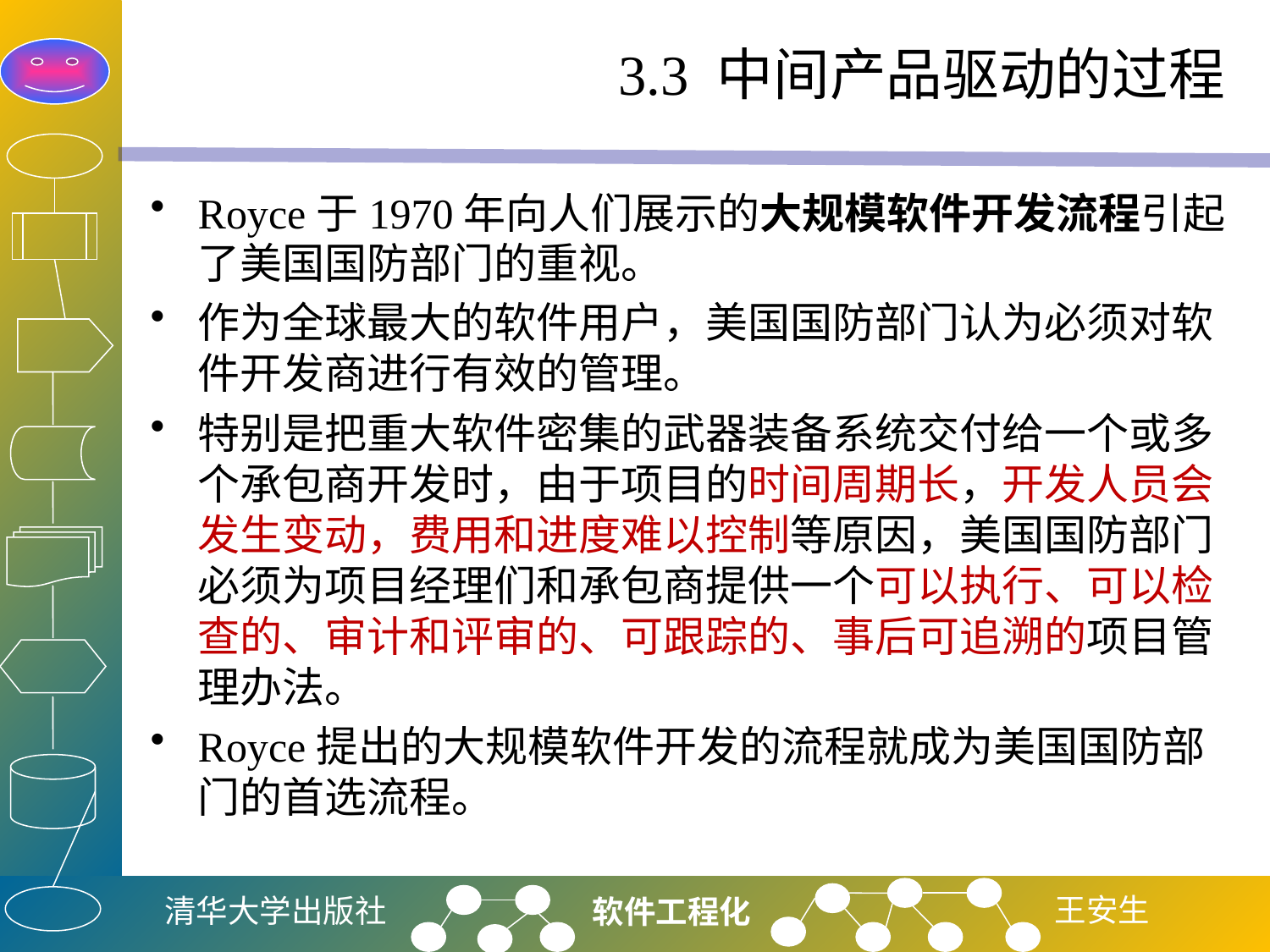

# 3.3 中间产品驱动的过程
Royce于1970年向人们展示的大规模软件开发流程引起了美国国防部门的重视。
作为全球最大的软件用户，美国国防部门认为必须对软件开发商进行有效的管理。
特别是把重大软件密集的武器装备系统交付给一个或多个承包商开发时，由于项目的时间周期长，开发人员会发生变动，费用和进度难以控制等原因，美国国防部门必须为项目经理们和承包商提供一个可以执行、可以检查的、审计和评审的、可跟踪的、事后可追溯的项目管理办法。
Royce提出的大规模软件开发的流程就成为美国国防部门的首选流程。